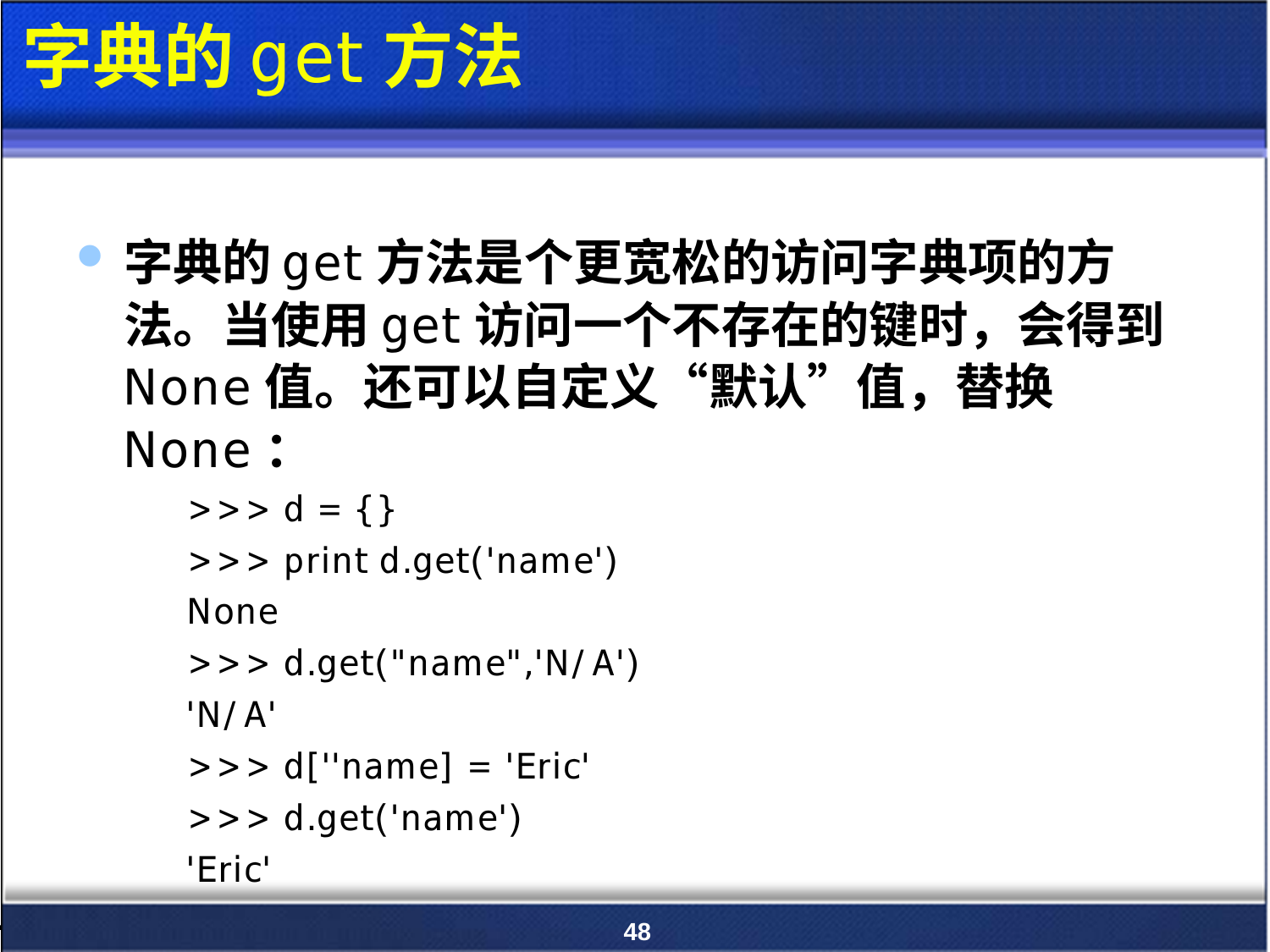

# 字典的get方法
字典的get方法是个更宽松的访问字典项的方法。当使用get访问一个不存在的键时，会得到None值。还可以自定义“默认”值，替换None：
>>> d = {}
>>> print d.get('name')
None
>>> d.get("name",'N/A')
'N/A'
>>> d[''name] = 'Eric'
>>> d.get('name')
'Eric'

48